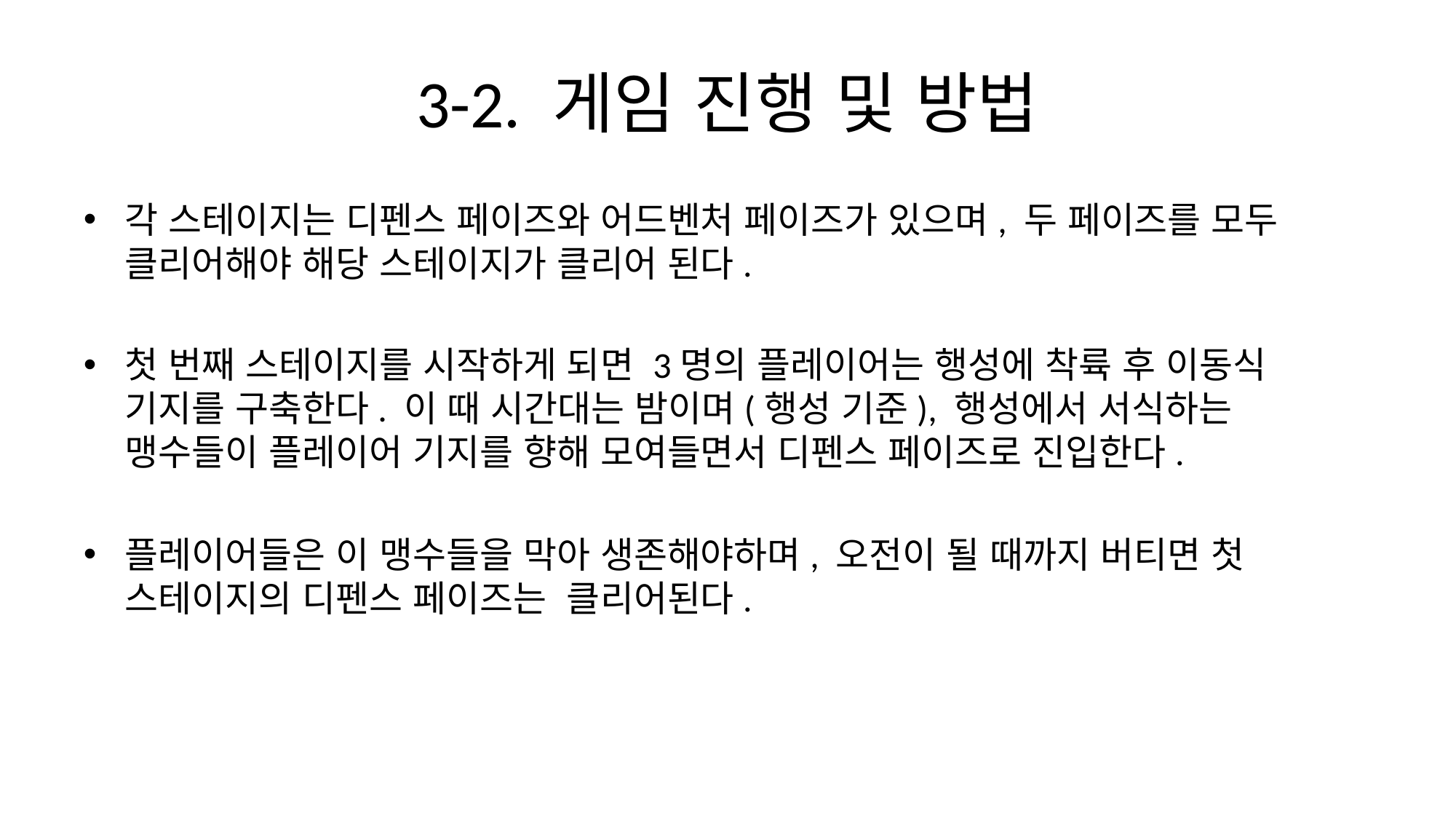

# 3-2. 게임 진행 및 방법
각 스테이지는 디펜스 페이즈와 어드벤처 페이즈가 있으며, 두 페이즈를 모두 클리어해야 해당 스테이지가 클리어 된다.

첫 번째 스테이지를 시작하게 되면 3명의 플레이어는 행성에 착륙 후 이동식 기지를 구축한다. 이 때 시간대는 밤이며(행성 기준), 행성에서 서식하는 맹수들이 플레이어 기지를 향해 모여들면서 디펜스 페이즈로 진입한다.

플레이어들은 이 맹수들을 막아 생존해야하며, 오전이 될 때까지 버티면 첫 스테이지의 디펜스 페이즈는  클리어된다.